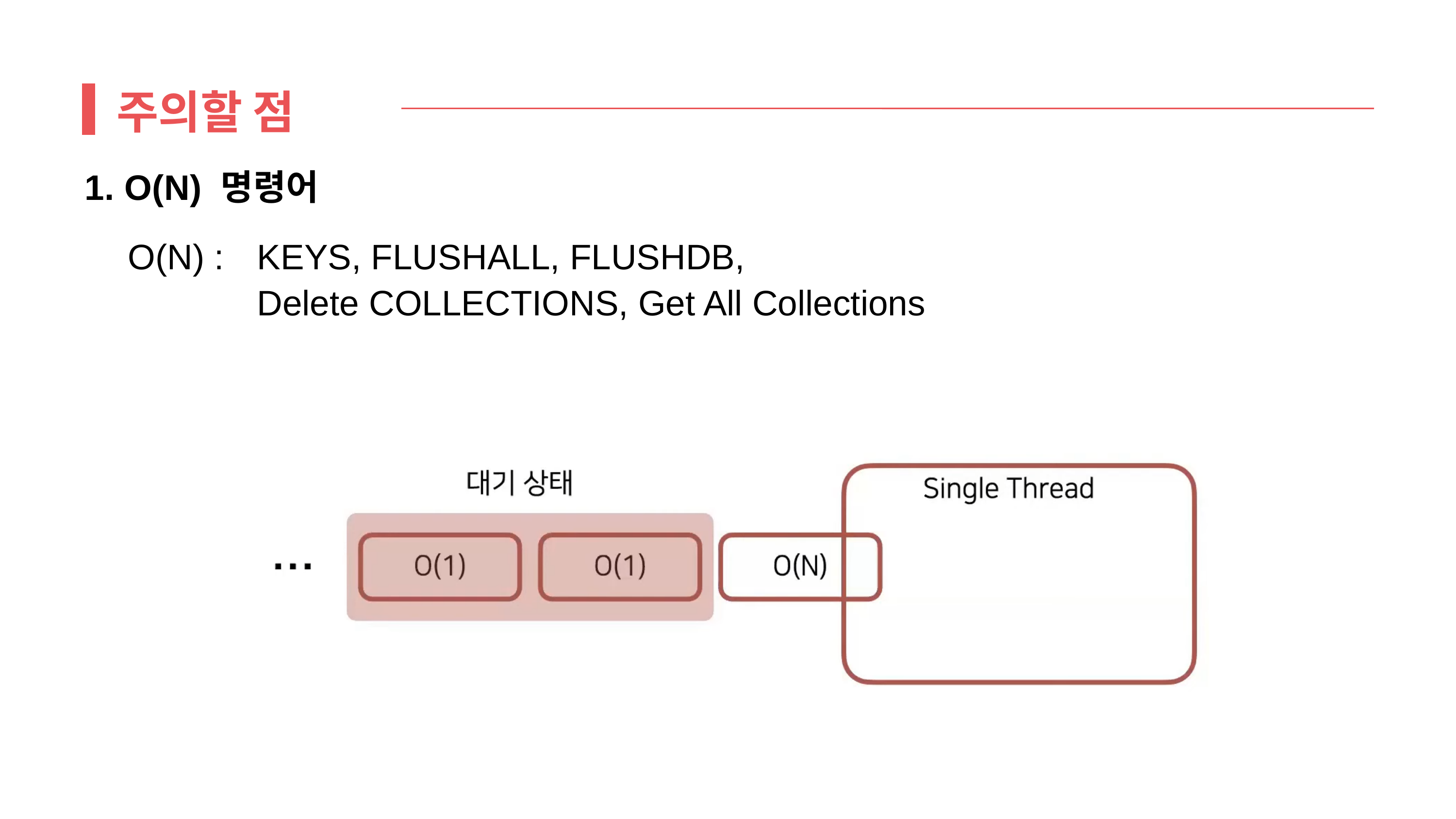

주의할 점

 1. O(N) 명령어
O(N) :
KEYS, FLUSHALL, FLUSHDB,
Delete COLLECTIONS, Get All Collections